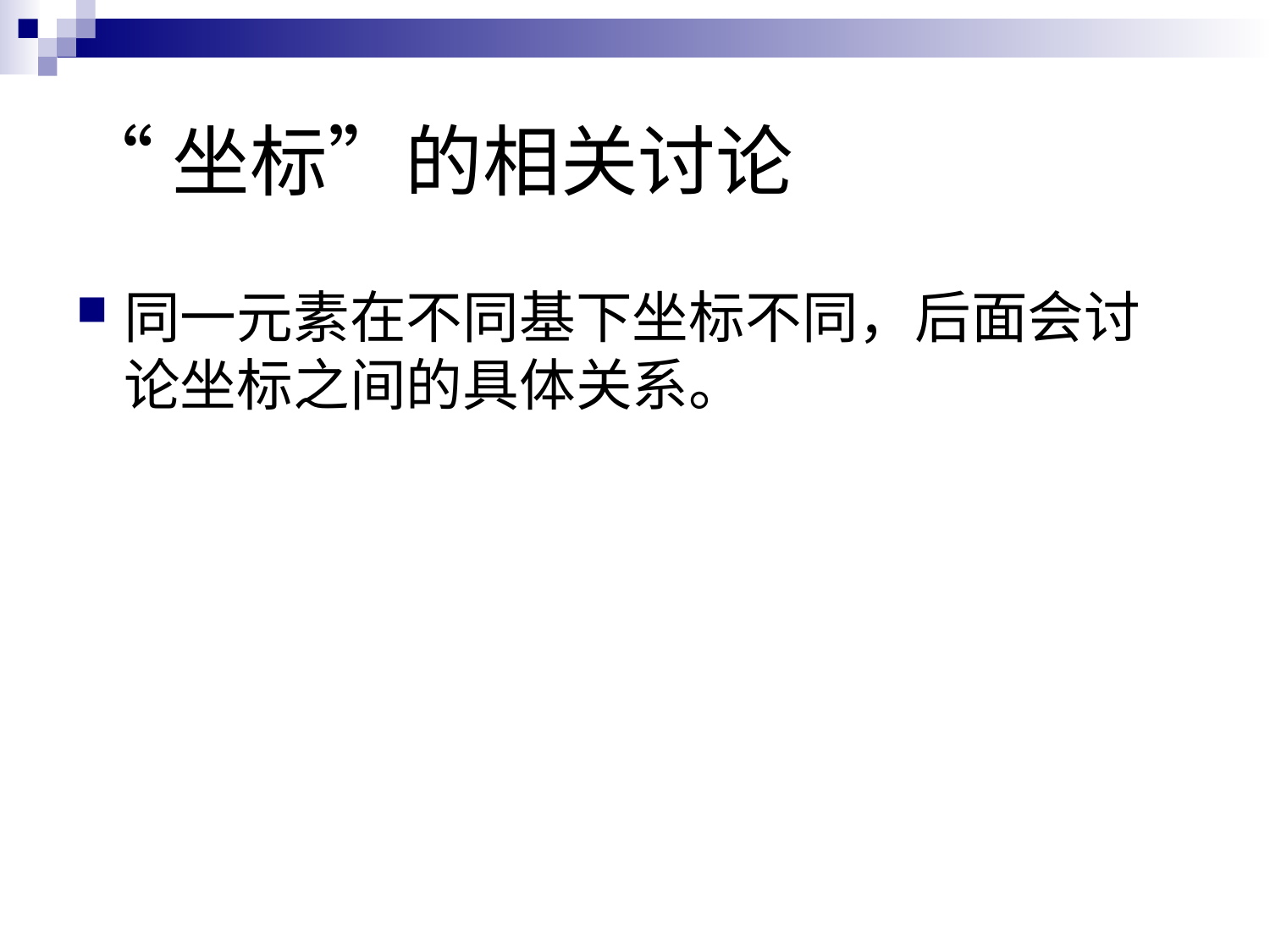

# “坐标”的相关讨论
同一元素在不同基下坐标不同，后面会讨论坐标之间的具体关系。